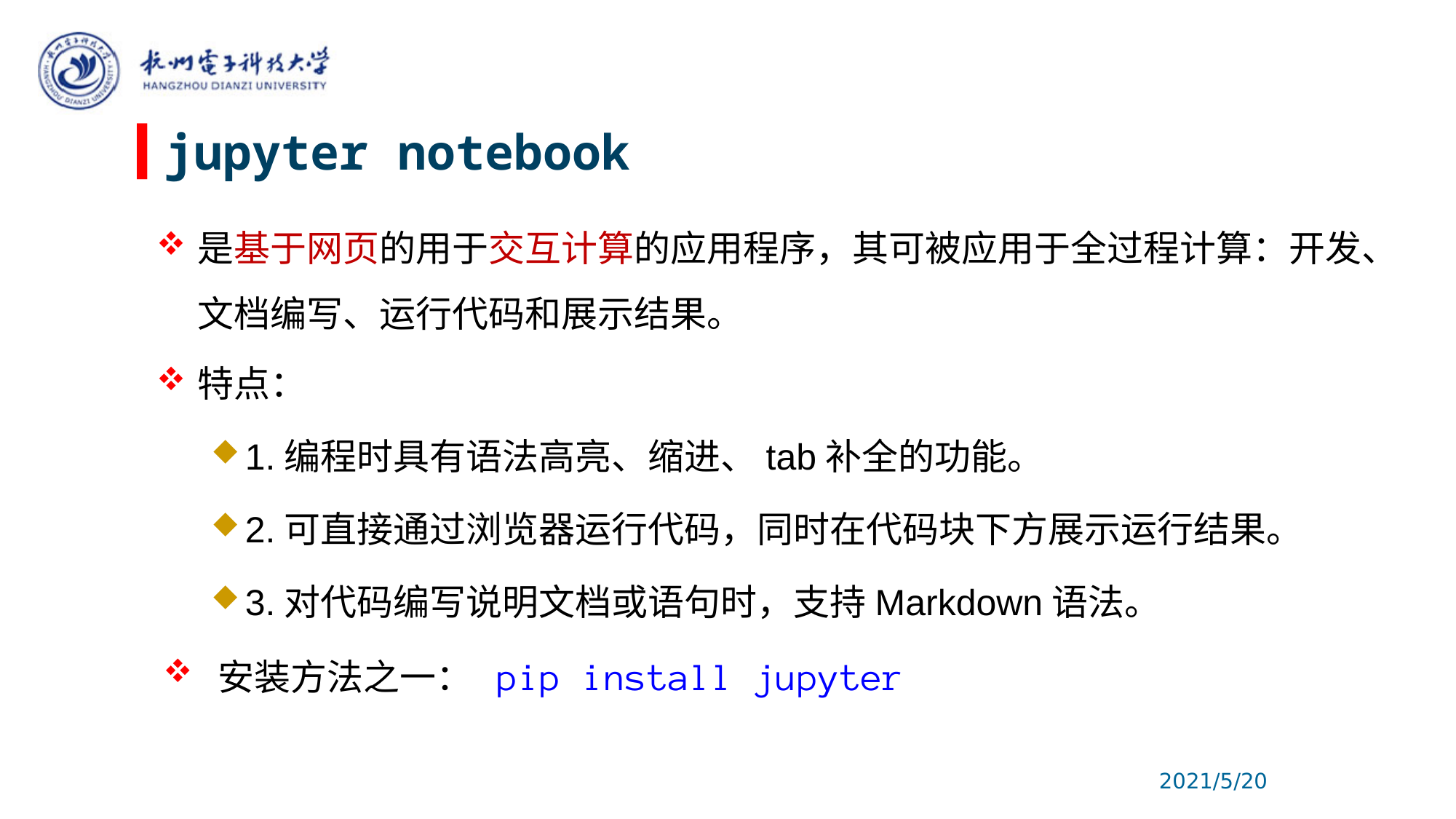

# jupyter notebook
是基于网页的用于交互计算的应用程序，其可被应用于全过程计算：开发、文档编写、运行代码和展示结果。
特点：
1.编程时具有语法高亮、缩进、tab补全的功能。
2.可直接通过浏览器运行代码，同时在代码块下方展示运行结果。
3.对代码编写说明文档或语句时，支持Markdown语法。
安装方法之一：  pip install jupyter